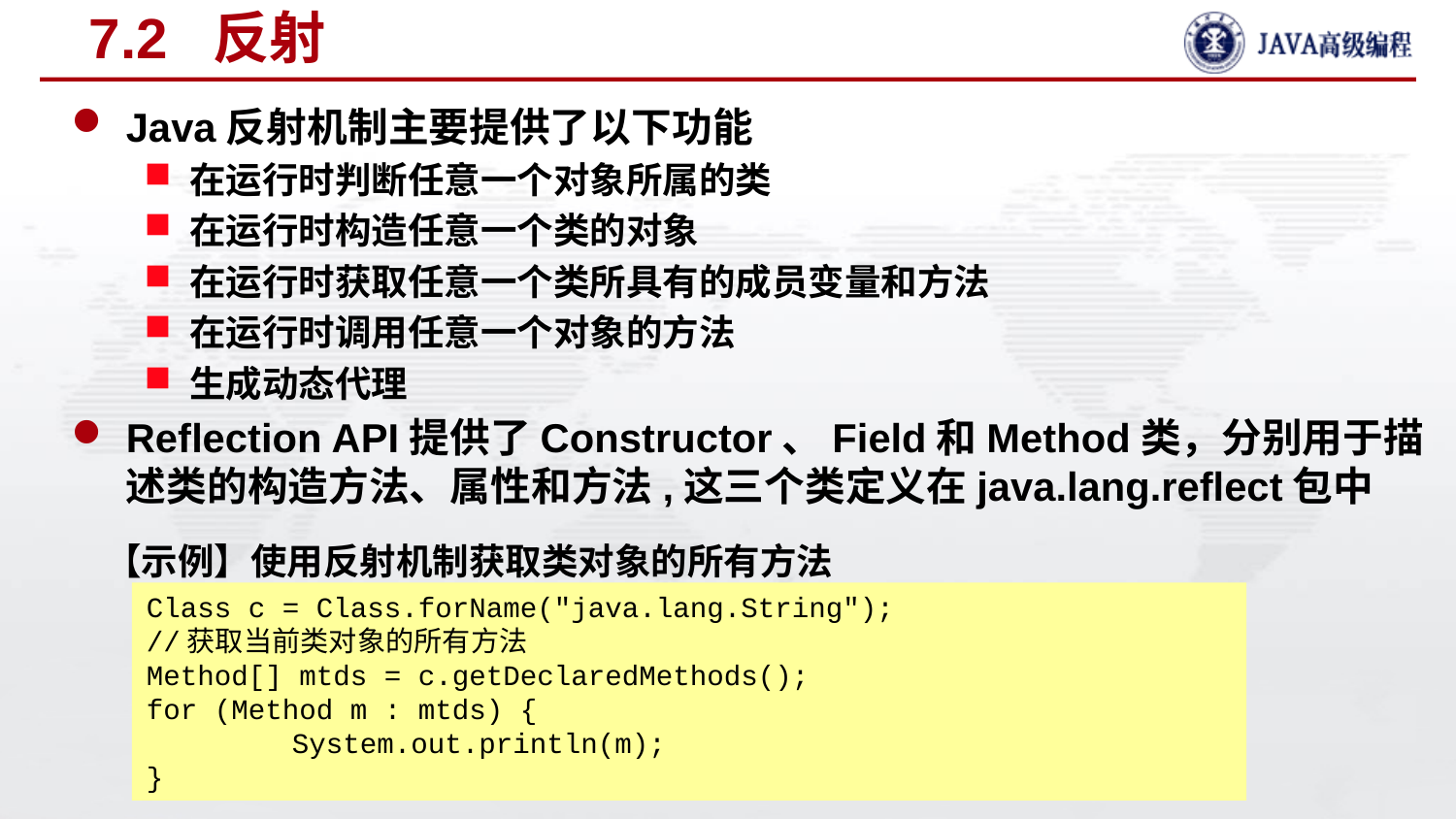

# 7.2  反射
Java反射机制主要提供了以下功能
在运行时判断任意一个对象所属的类
在运行时构造任意一个类的对象
在运行时获取任意一个类所具有的成员变量和方法
在运行时调用任意一个对象的方法
生成动态代理
Reflection API提供了Constructor、Field和Method类，分别用于描述类的构造方法、属性和方法,这三个类定义在java.lang.reflect包中
   【示例】使用反射机制获取类对象的所有方法

Class c = Class.forName("java.lang.String");
//获取当前类对象的所有方法
Method[] mtds = c.getDeclaredMethods();
for (Method m : mtds) {
	System.out.println(m);
}